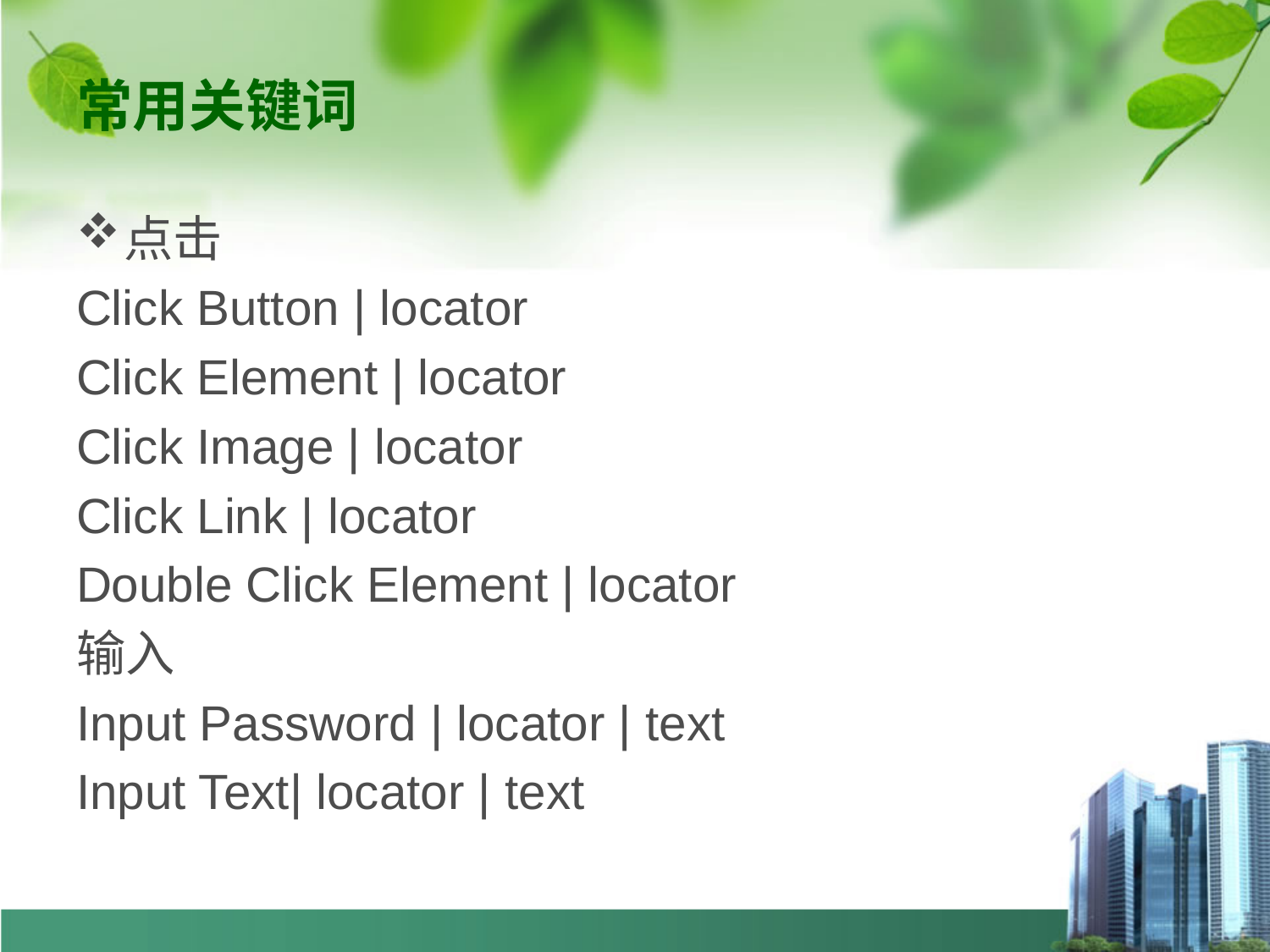

# 常用关键词
点击
Click Button | locator
Click Element | locator
Click Image | locator
Click Link | locator
Double Click Element | locator
输入
Input Password | locator | text
Input Text| locator | text